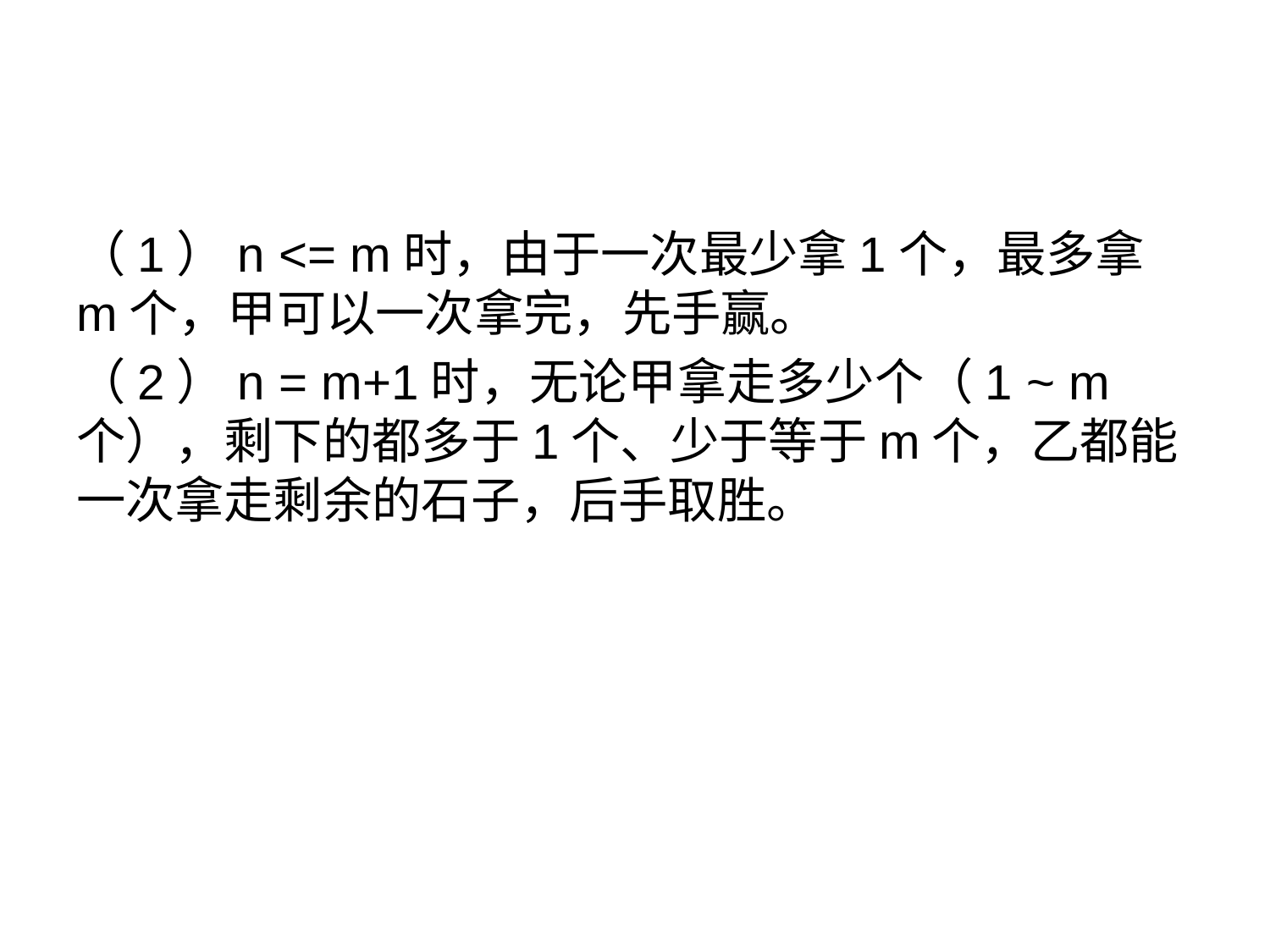

（1）n <= m时，由于一次最少拿1个，最多拿m个，甲可以一次拿完，先手赢。
（2）n = m+1时，无论甲拿走多少个（1 ~ m个），剩下的都多于1个、少于等于m个，乙都能一次拿走剩余的石子，后手取胜。